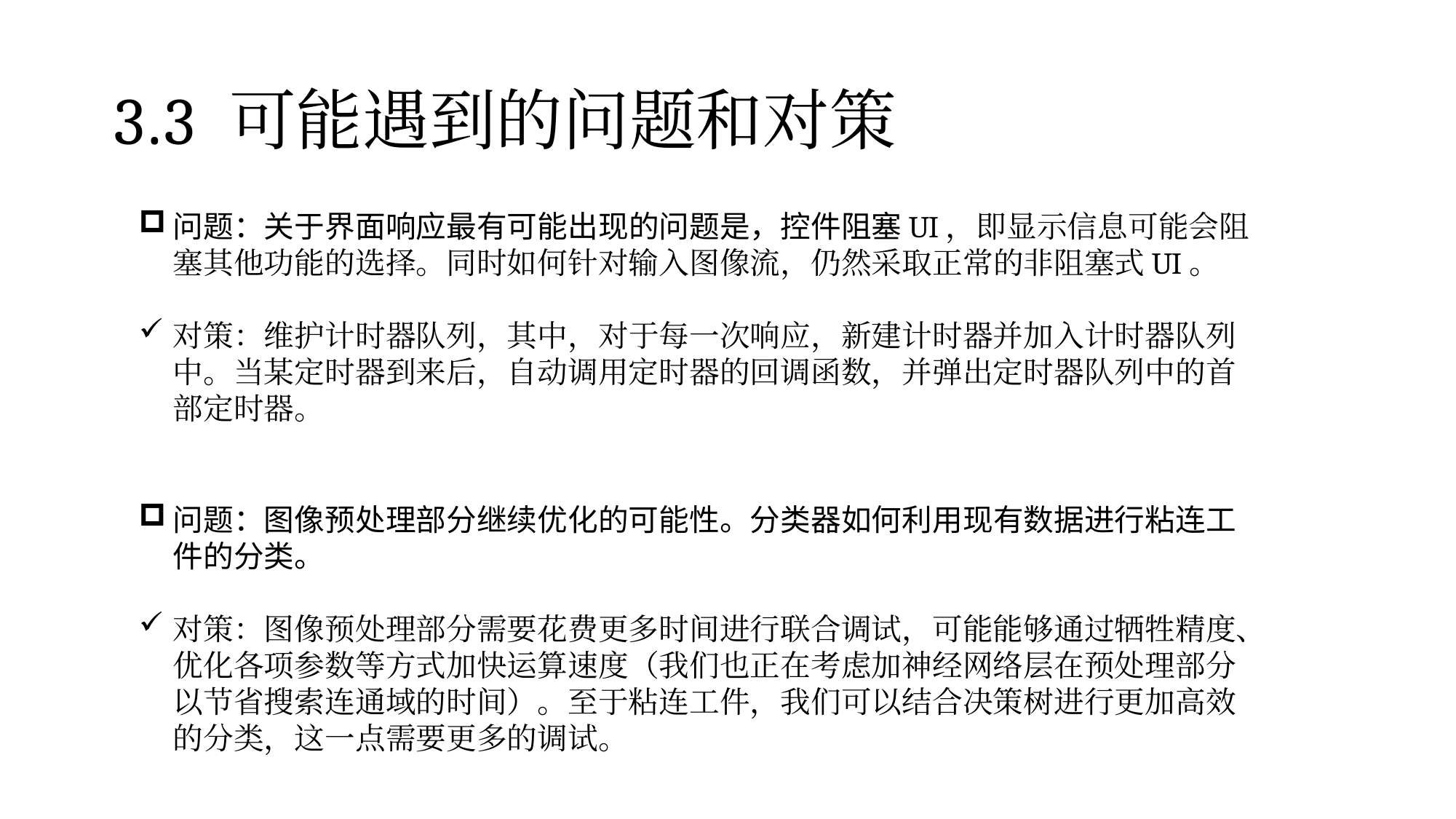

# 3.3 可能遇到的问题和对策
问题：关于界面响应最有可能出现的问题是，控件阻塞UI，即显示信息可能会阻塞其他功能的选择。同时如何针对输入图像流，仍然采取正常的非阻塞式UI。

对策：维护计时器队列，其中，对于每一次响应，新建计时器并加入计时器队列中。当某定时器到来后，自动调用定时器的回调函数，并弹出定时器队列中的首部定时器。
问题：图像预处理部分继续优化的可能性。分类器如何利用现有数据进行粘连工件的分类。

对策：图像预处理部分需要花费更多时间进行联合调试，可能能够通过牺牲精度、优化各项参数等方式加快运算速度（我们也正在考虑加神经网络层在预处理部分以节省搜索连通域的时间）。至于粘连工件，我们可以结合决策树进行更加高效的分类，这一点需要更多的调试。